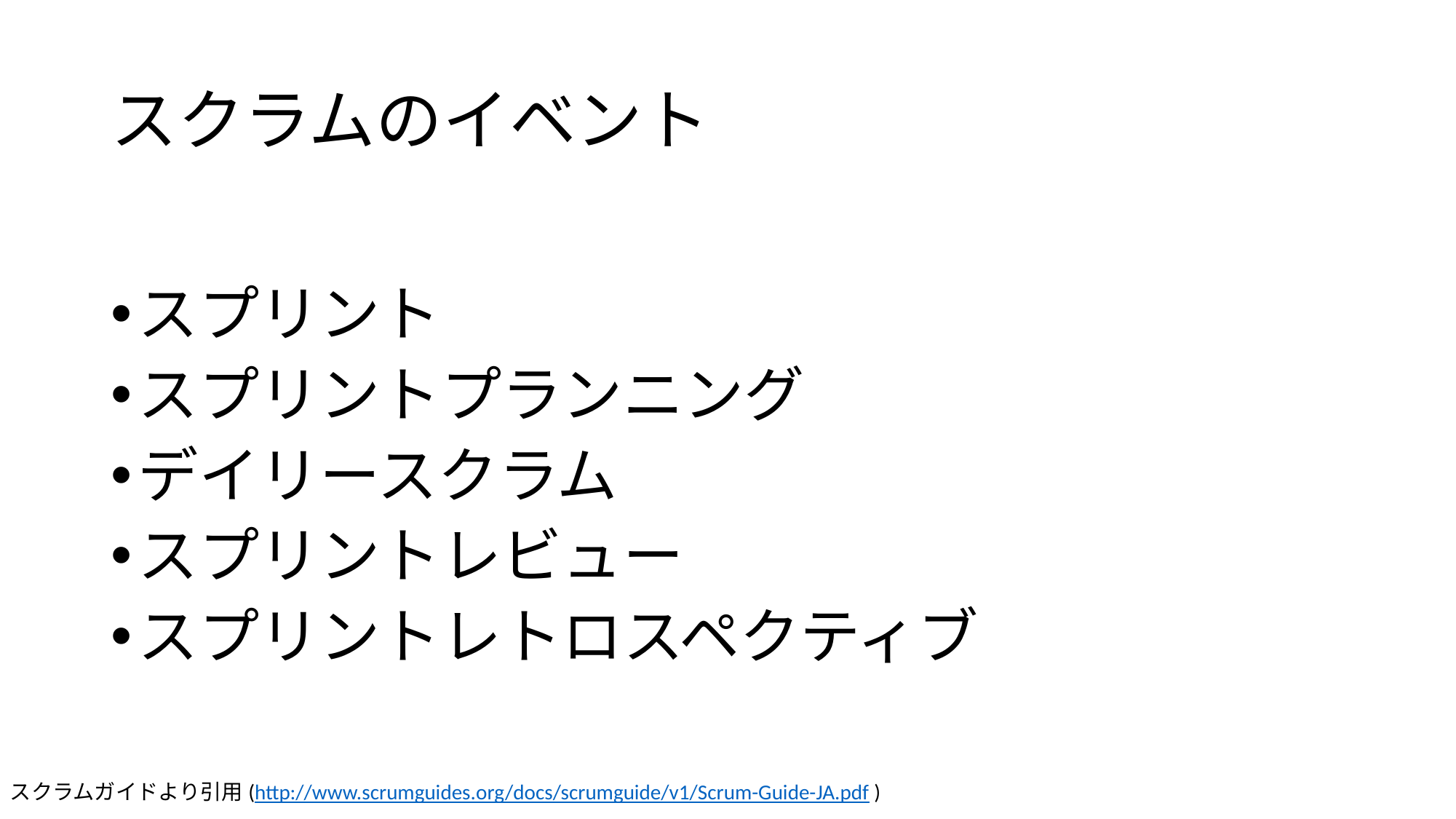

# スクラムのイベント
スプリント
スプリントプランニング
デイリースクラム
スプリントレビュー
スプリントレトロスペクティブ
スクラムガイドより引用(http://www.scrumguides.org/docs/scrumguide/v1/Scrum-Guide-JA.pdf )